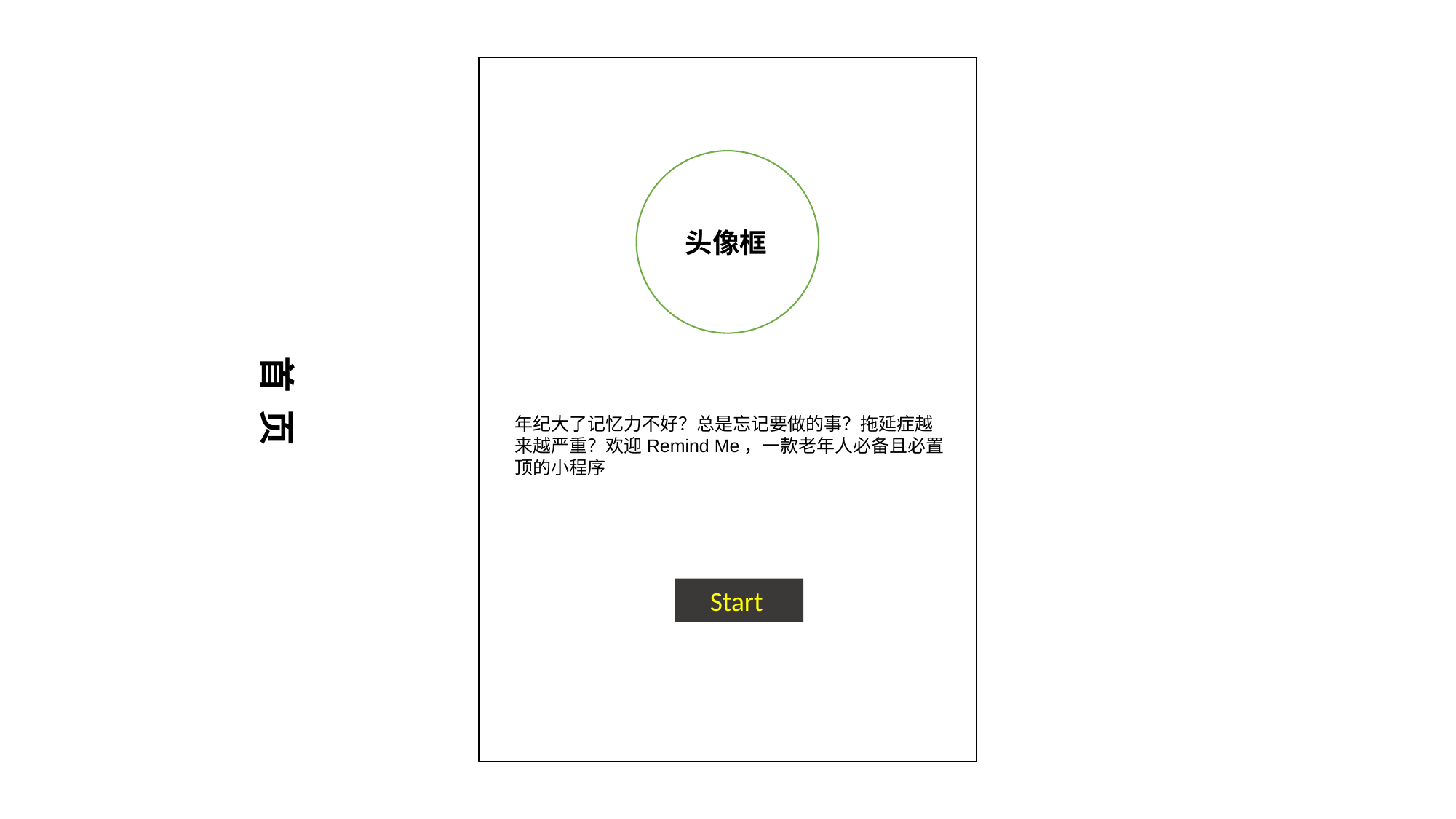

头像框
                   首  页

年纪大了记忆力不好？总是忘记要做的事？拖延症越来越严重？欢迎Remind Me，一款老年人必备且必置顶的小程序
    Start